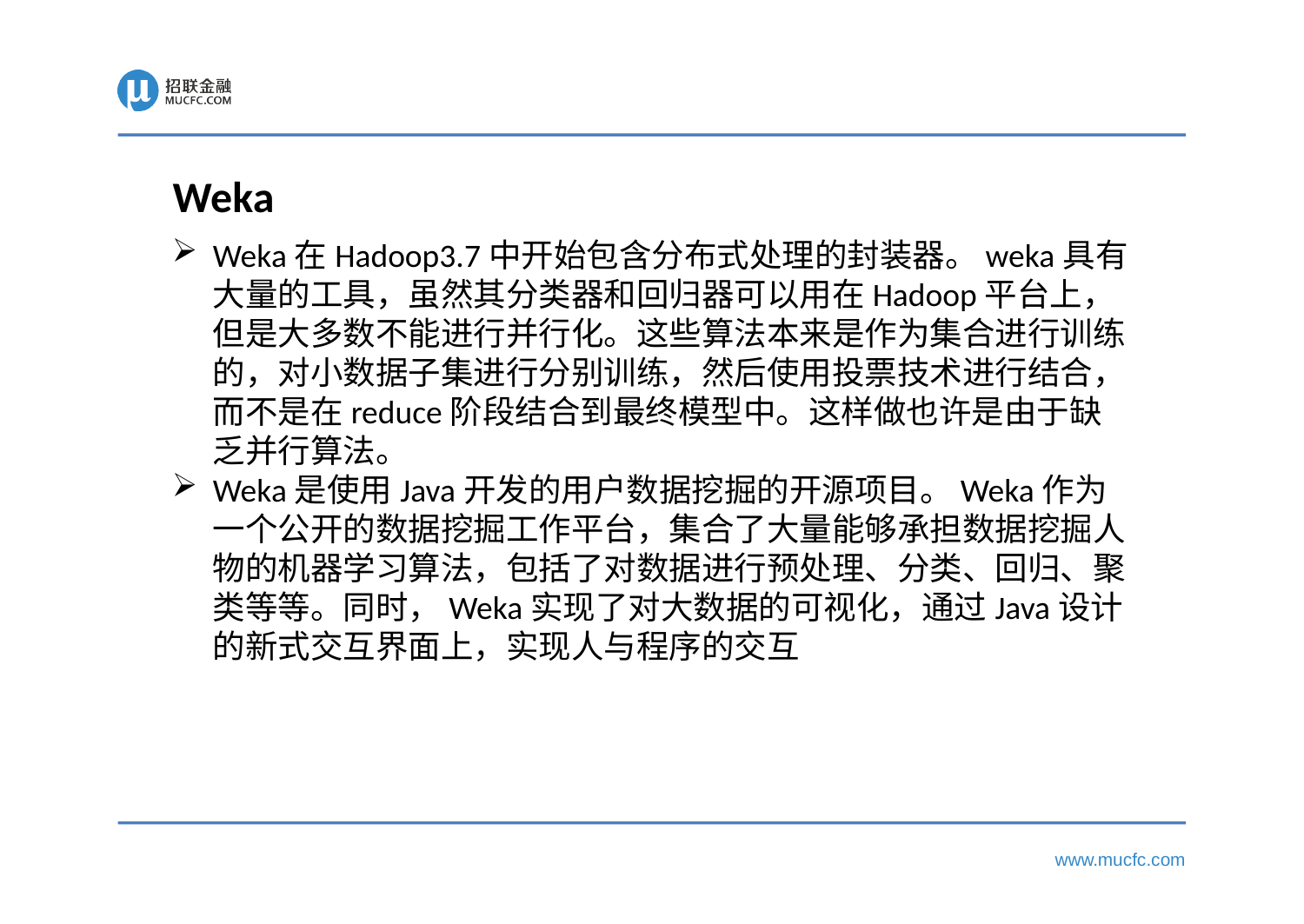

Weka
Weka在Hadoop3.7中开始包含分布式处理的封装器。weka具有大量的工具，虽然其分类器和回归器可以用在Hadoop平台上，但是大多数不能进行并行化。这些算法本来是作为集合进行训练的，对小数据子集进行分别训练，然后使用投票技术进行结合，而不是在reduce阶段结合到最终模型中。这样做也许是由于缺乏并行算法。
Weka是使用Java开发的用户数据挖掘的开源项目。Weka作为一个公开的数据挖掘工作平台，集合了大量能够承担数据挖掘人物的机器学习算法，包括了对数据进行预处理、分类、回归、聚类等等。同时，Weka实现了对大数据的可视化，通过Java设计的新式交互界面上，实现人与程序的交互